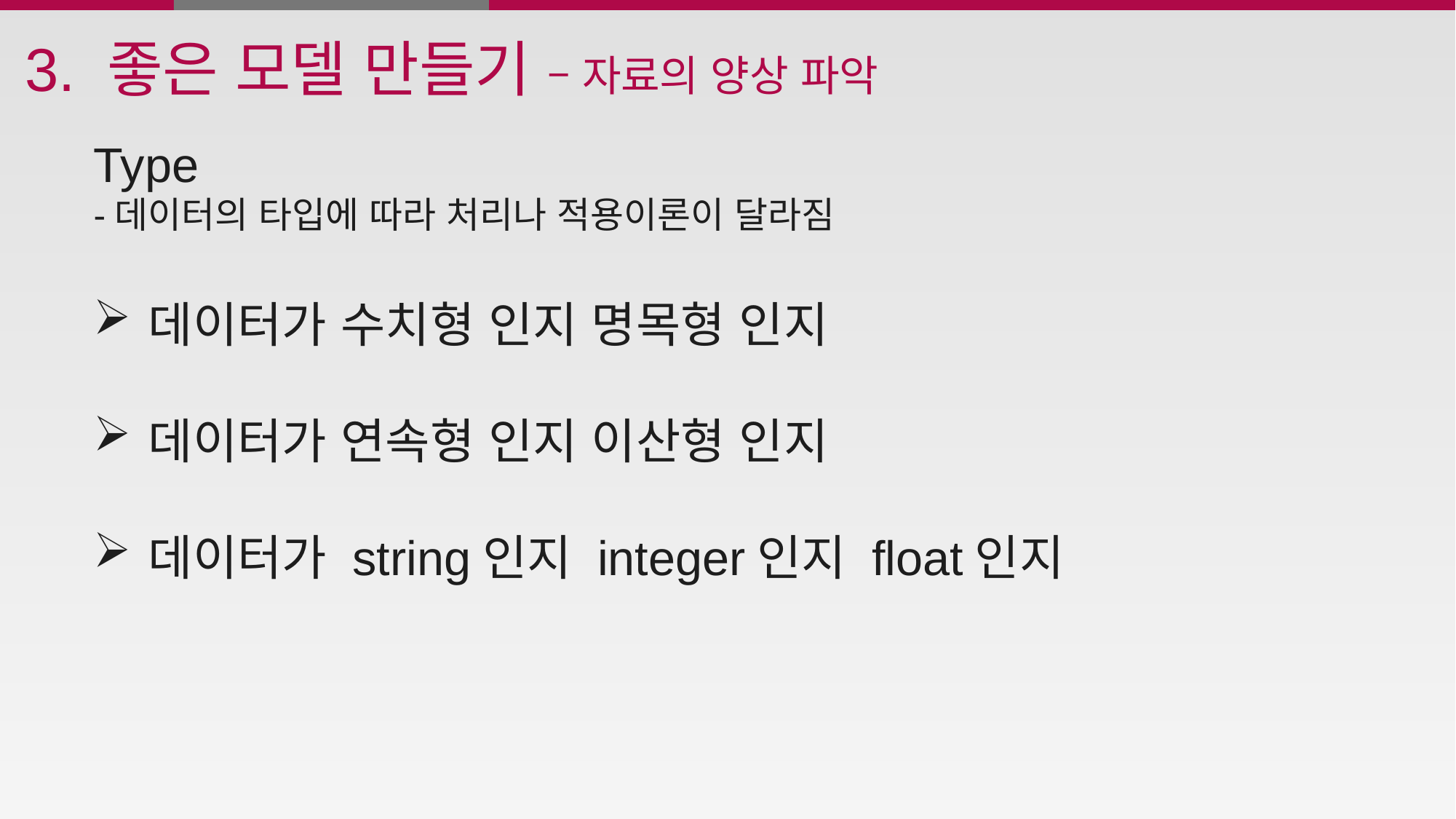

# 3. 좋은 모델 만들기 – 자료의 양상 파악
Type
-데이터의 타입에 따라 처리나 적용이론이 달라짐

데이터가 수치형 인지 명목형 인지

데이터가 연속형 인지 이산형 인지

데이터가 string인지 integer인지 float인지